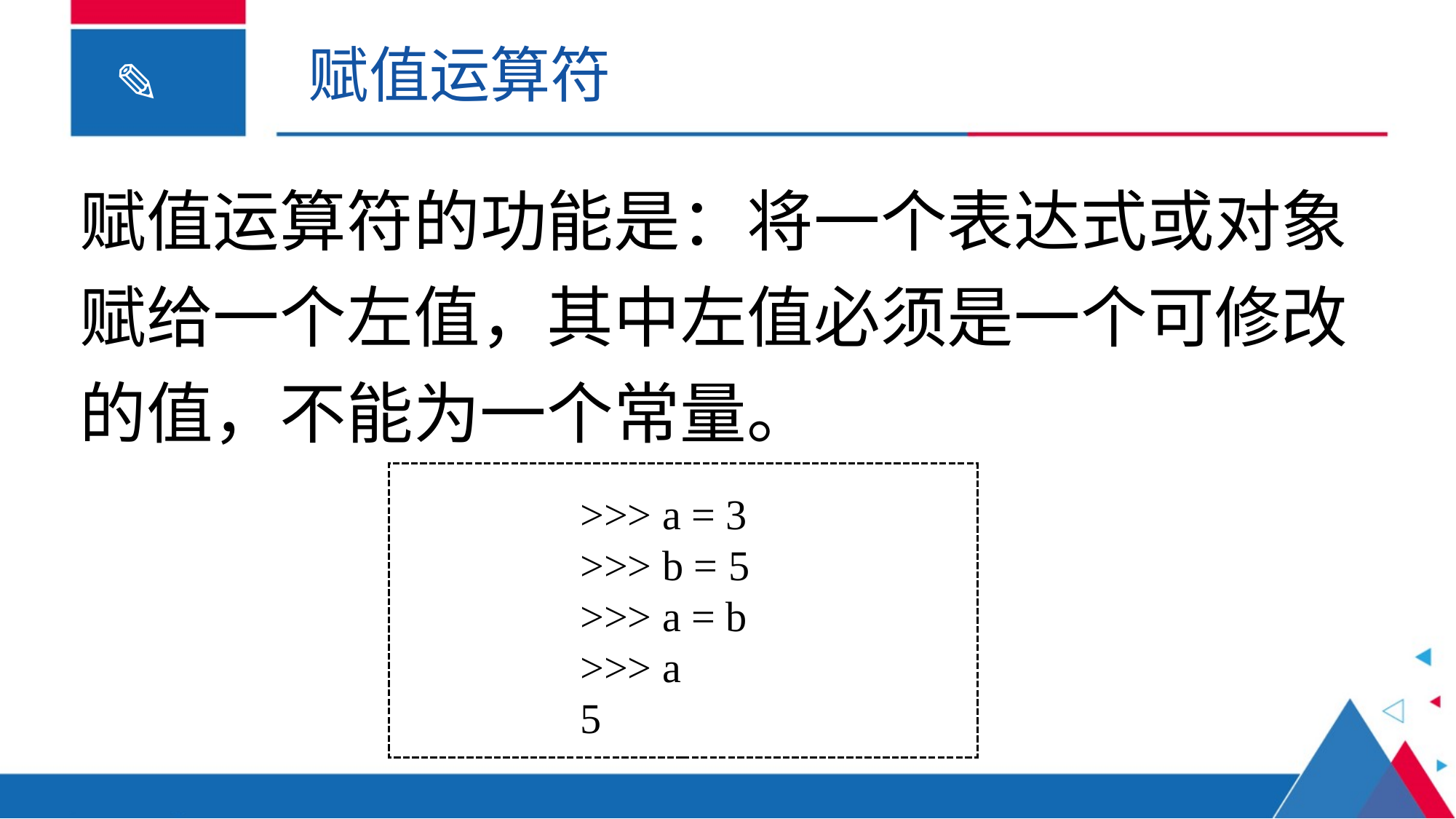

赋值运算符
赋值运算符的功能是：将一个表达式或对象赋给一个左值，其中左值必须是一个可修改的值，不能为一个常量。

>>> a = 3
>>> b = 5
>>> a = b
>>> a
5